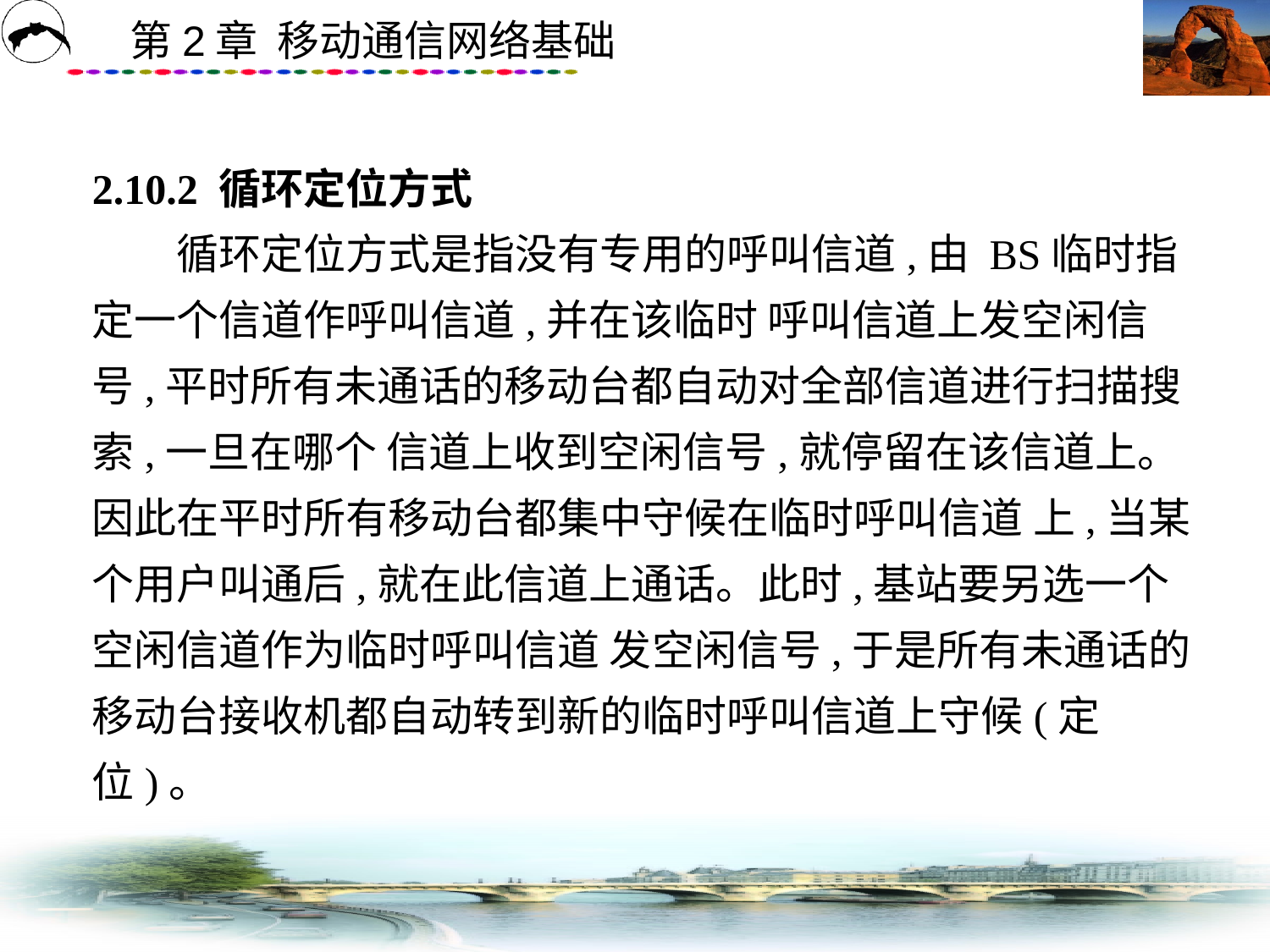

# 2.10.2 循环定位方式 　　循环定位方式是指没有专用的呼叫信道,由 BS临时指定一个信道作呼叫信道,并在该临时 呼叫信道上发空闲信号,平时所有未通话的移动台都自动对全部信道进行扫描搜索,一旦在哪个 信道上收到空闲信号,就停留在该信道上。因此在平时所有移动台都集中守候在临时呼叫信道 上,当某个用户叫通后,就在此信道上通话。此时,基站要另选一个空闲信道作为临时呼叫信道 发空闲信号,于是所有未通话的移动台接收机都自动转到新的临时呼叫信道上守候(定位)。